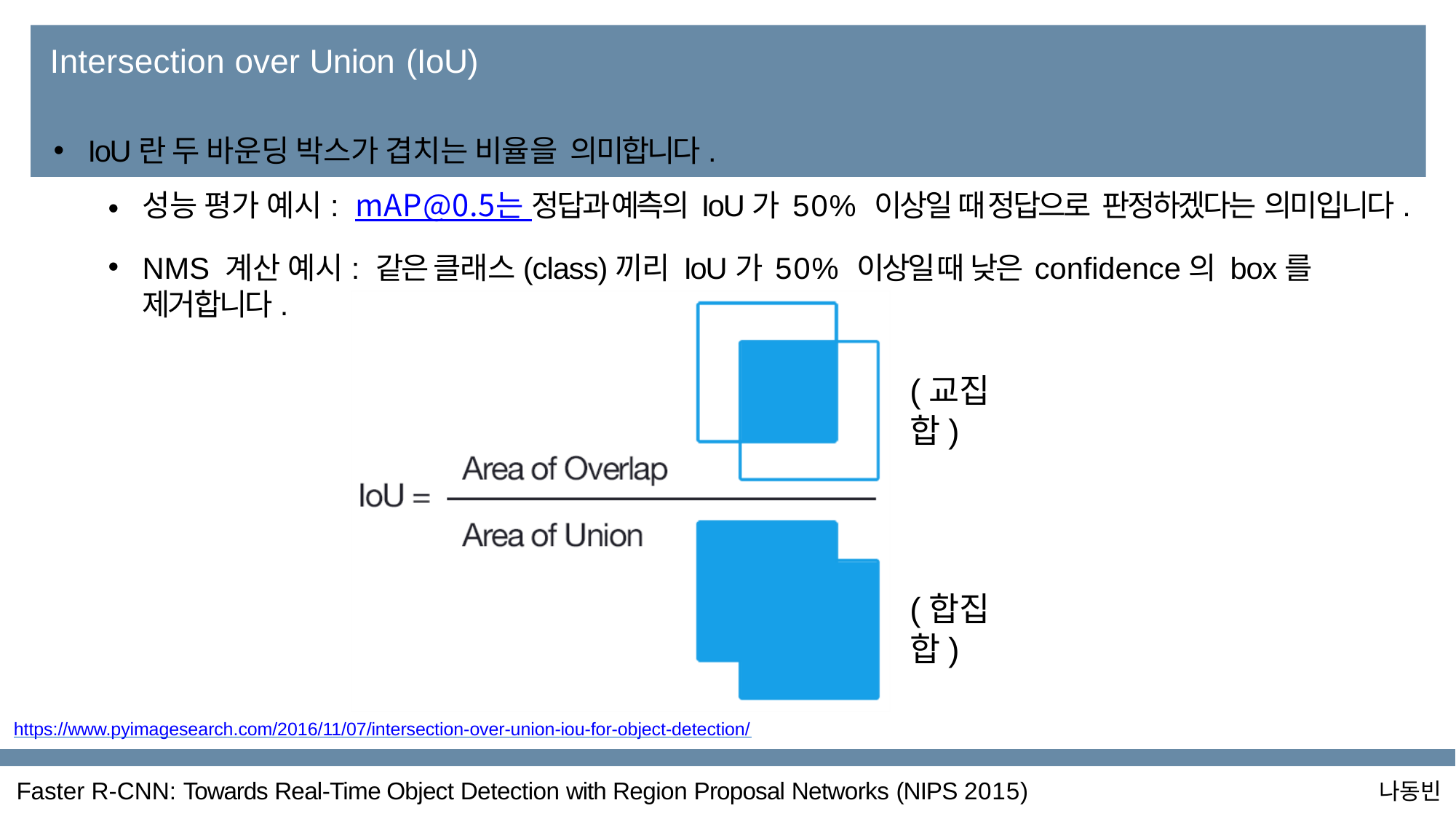

# Intersection over Union (IoU)
IoU란 두 바운딩 박스가 겹치는 비율을 의미합니다.
성능 평가 예시: mAP@0.5는 정답과 예측의 IoU가 50% 이상일  때 정답으로  판정하겠다는  의미입니다.
NMS 계산 예시: 같은 클래스(class)끼리 IoU가 50% 이상일 때  낮은 confidence의 box를 제거합니다.

(교집합)
(합집합)
https://www.pyimagesearch.com/2016/11/07/intersection-over-union-iou-for-object-detection/

Faster R-CNN: Towards Real-Time Object Detection with Region Proposal Networks (NIPS 2015)
나동빈